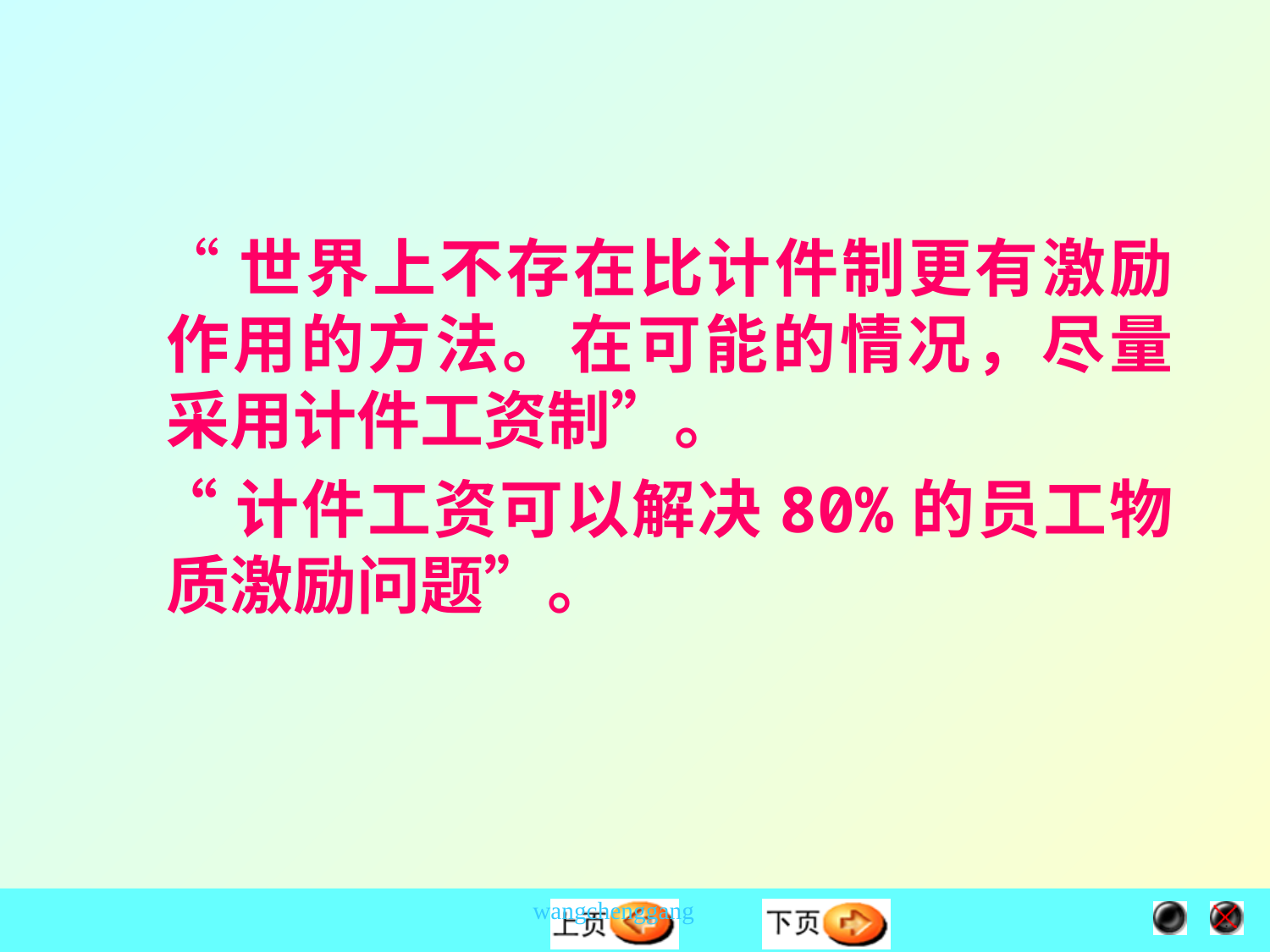

“世界上不存在比计件制更有激励作用的方法。在可能的情况，尽量采用计件工资制”。
  “计件工资可以解决80%的员工物质激励问题”。

wangchenggang